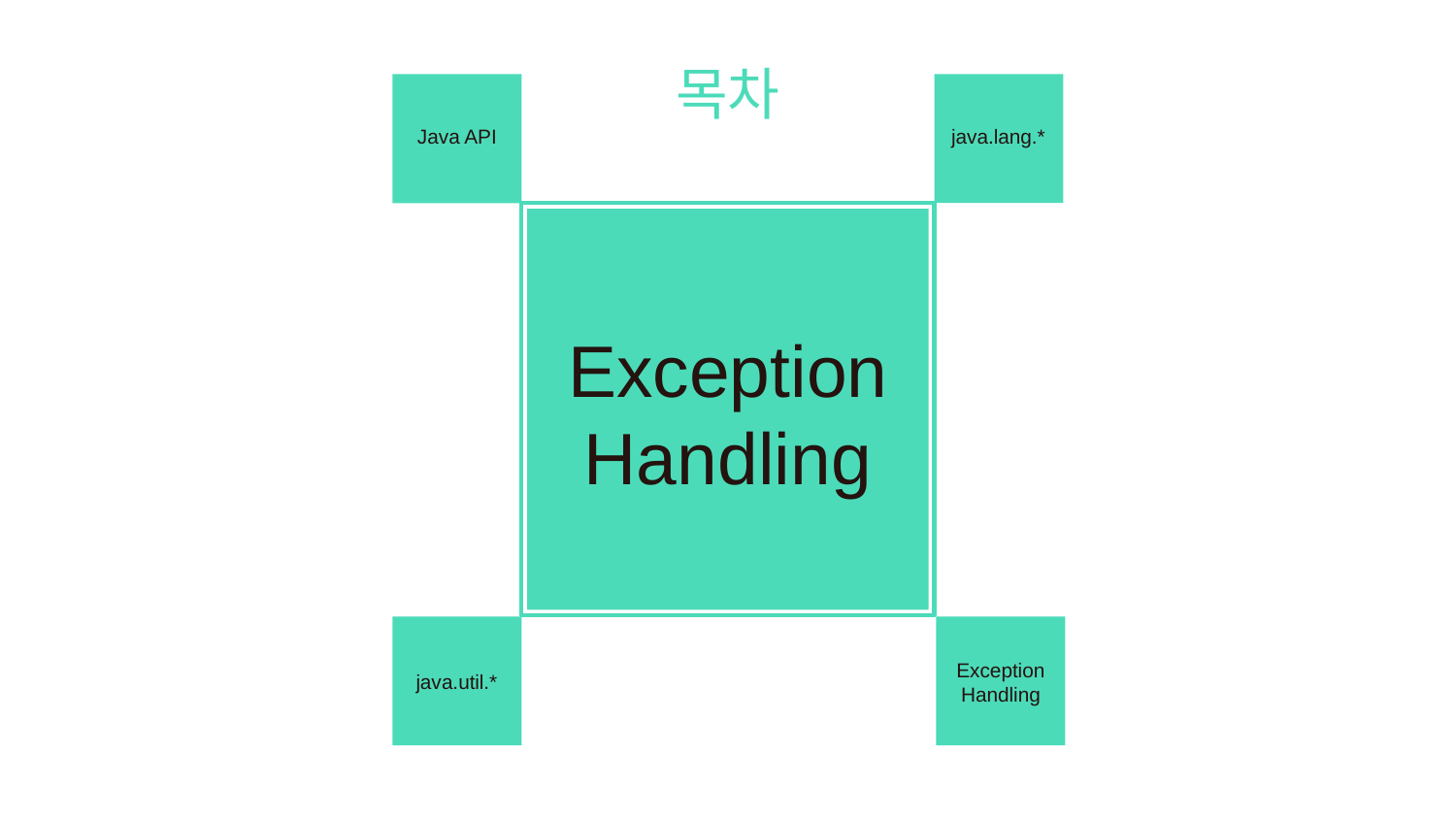

목차

Java API
java.lang.*
Exception Handling

Exception
Handling
java.util.*